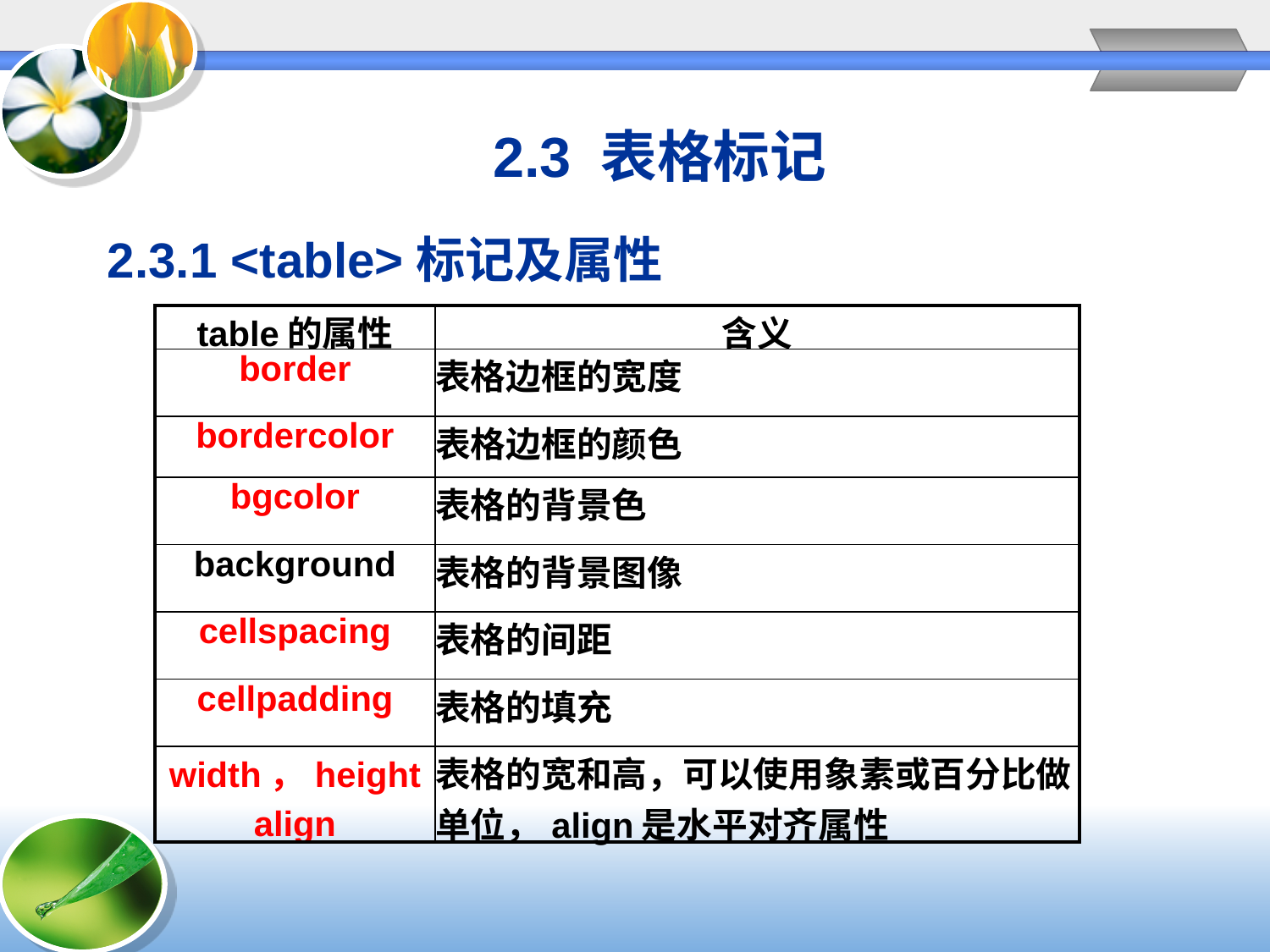

# 2.3 表格标记
2.3.1 <table>标记及属性
| table的属性 | 含义 |
| --- | --- |
| border | 表格边框的宽度 |
| bordercolor | 表格边框的颜色 |
| bgcolor | 表格的背景色 |
| background | 表格的背景图像 |
| cellspacing | 表格的间距 |
| cellpadding | 表格的填充 |
| width，height align | 表格的宽和高，可以使用象素或百分比做单位，align是水平对齐属性 |